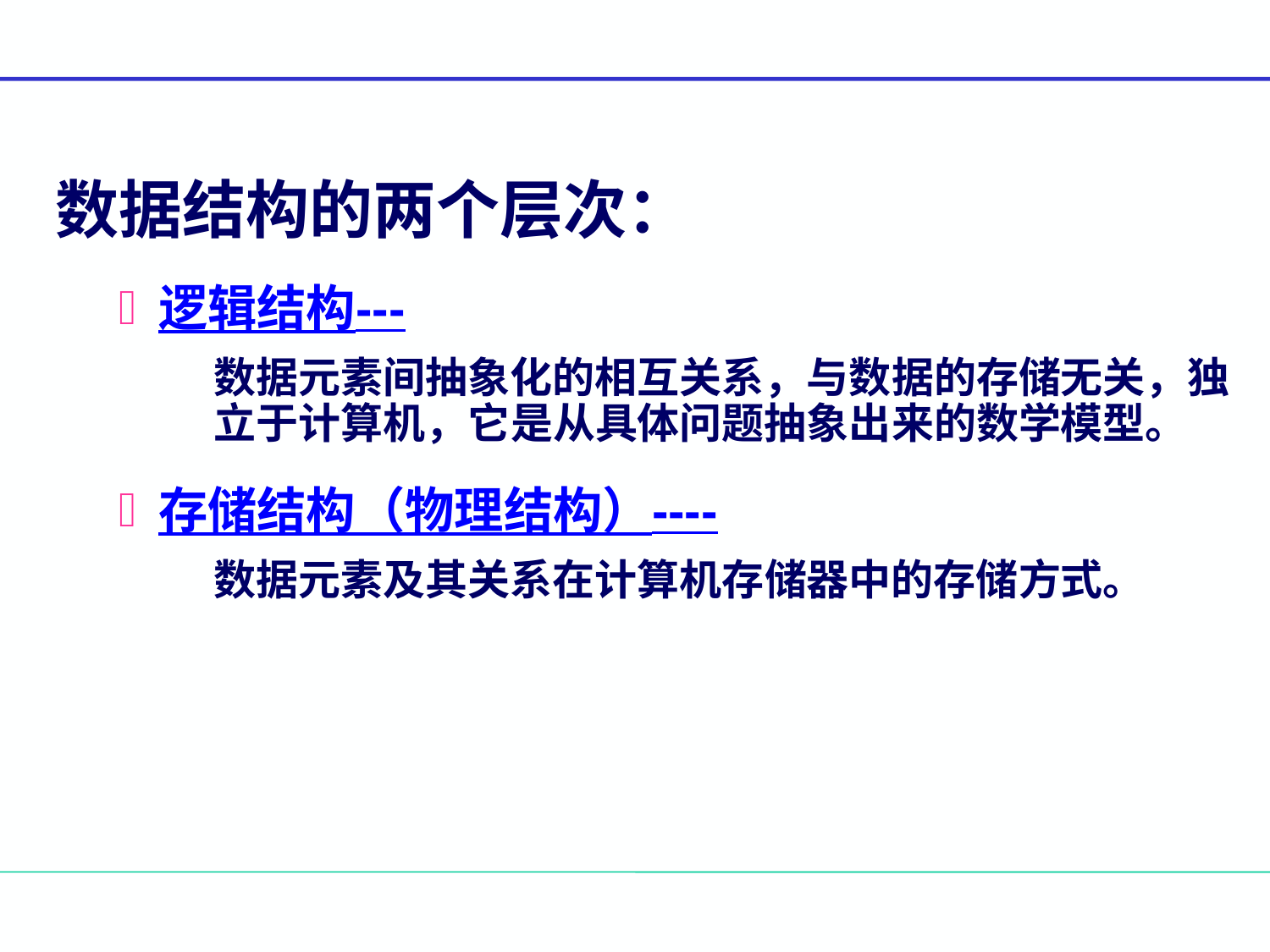

数据结构的两个层次：
逻辑结构---
数据元素间抽象化的相互关系，与数据的存储无关，独立于计算机，它是从具体问题抽象出来的数学模型。
存储结构（物理结构）----
数据元素及其关系在计算机存储器中的存储方式。